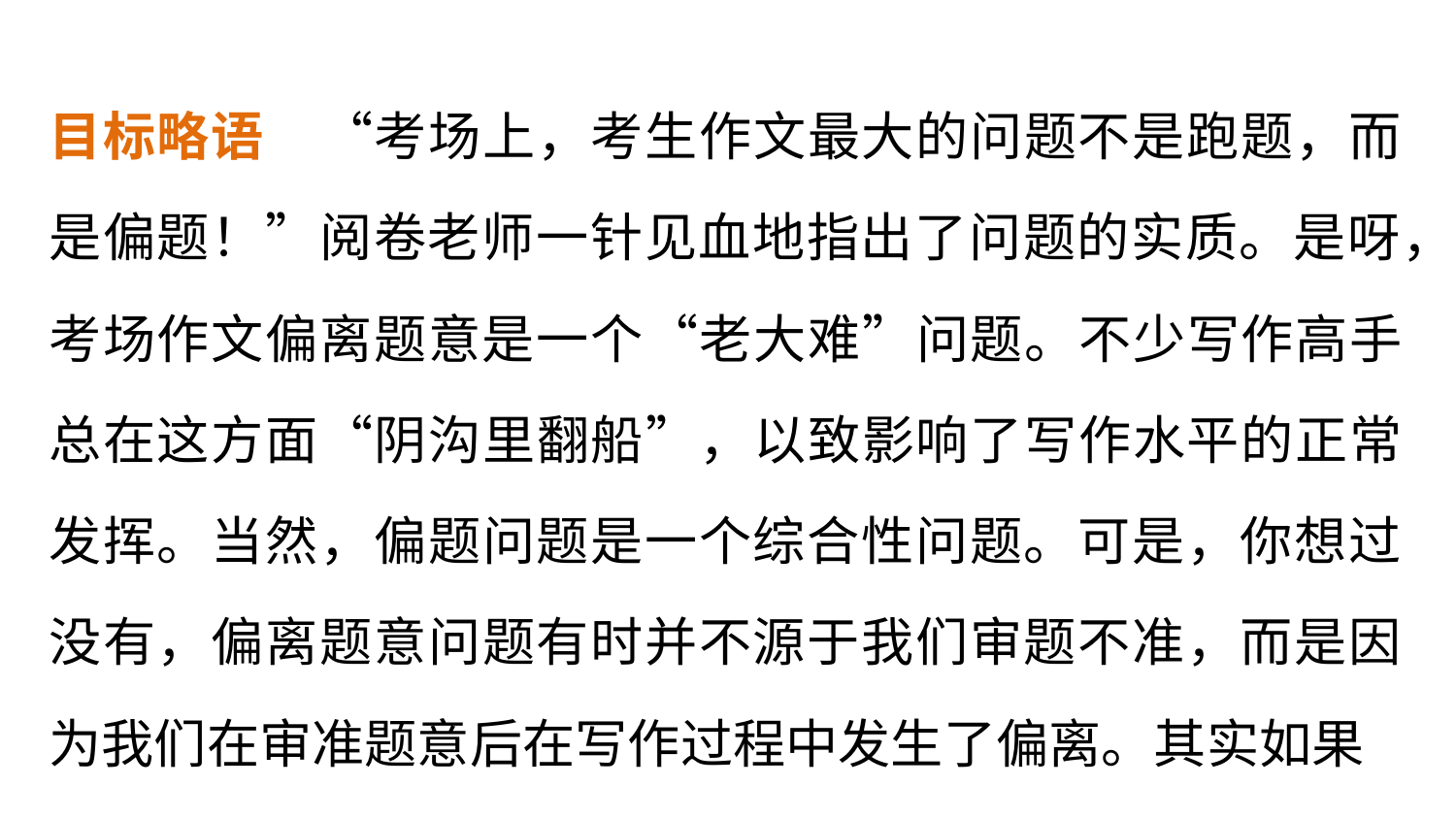

目标略语　“考场上，考生作文最大的问题不是跑题，而是偏题！”阅卷老师一针见血地指出了问题的实质。是呀，考场作文偏离题意是一个“老大难”问题。不少写作高手总在这方面“阴沟里翻船”，以致影响了写作水平的正常发挥。当然，偏题问题是一个综合性问题。可是，你想过没有，偏离题意问题有时并不源于我们审题不准，而是因为我们在审准题意后在写作过程中发生了偏离。其实如果